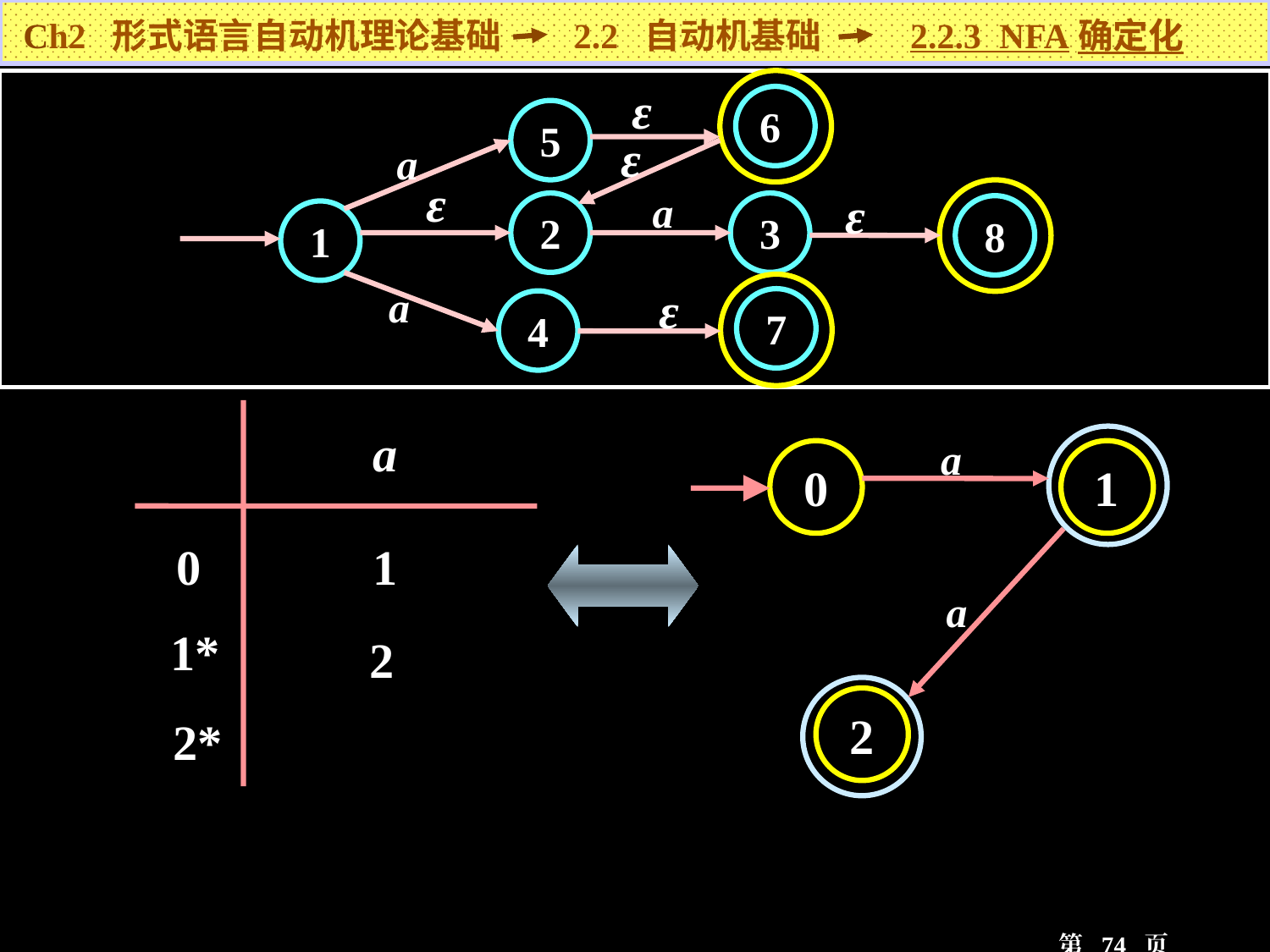

Ch2  形式语言自动机理论基础        2.2  自动机基础          2.2.3  NFA确定化

6
ε
5
ε
a

ε
ε
a

2
3
8
1

ε

7
a
4

a

0
1
 1*
2
 2*
a

0
1

a

2